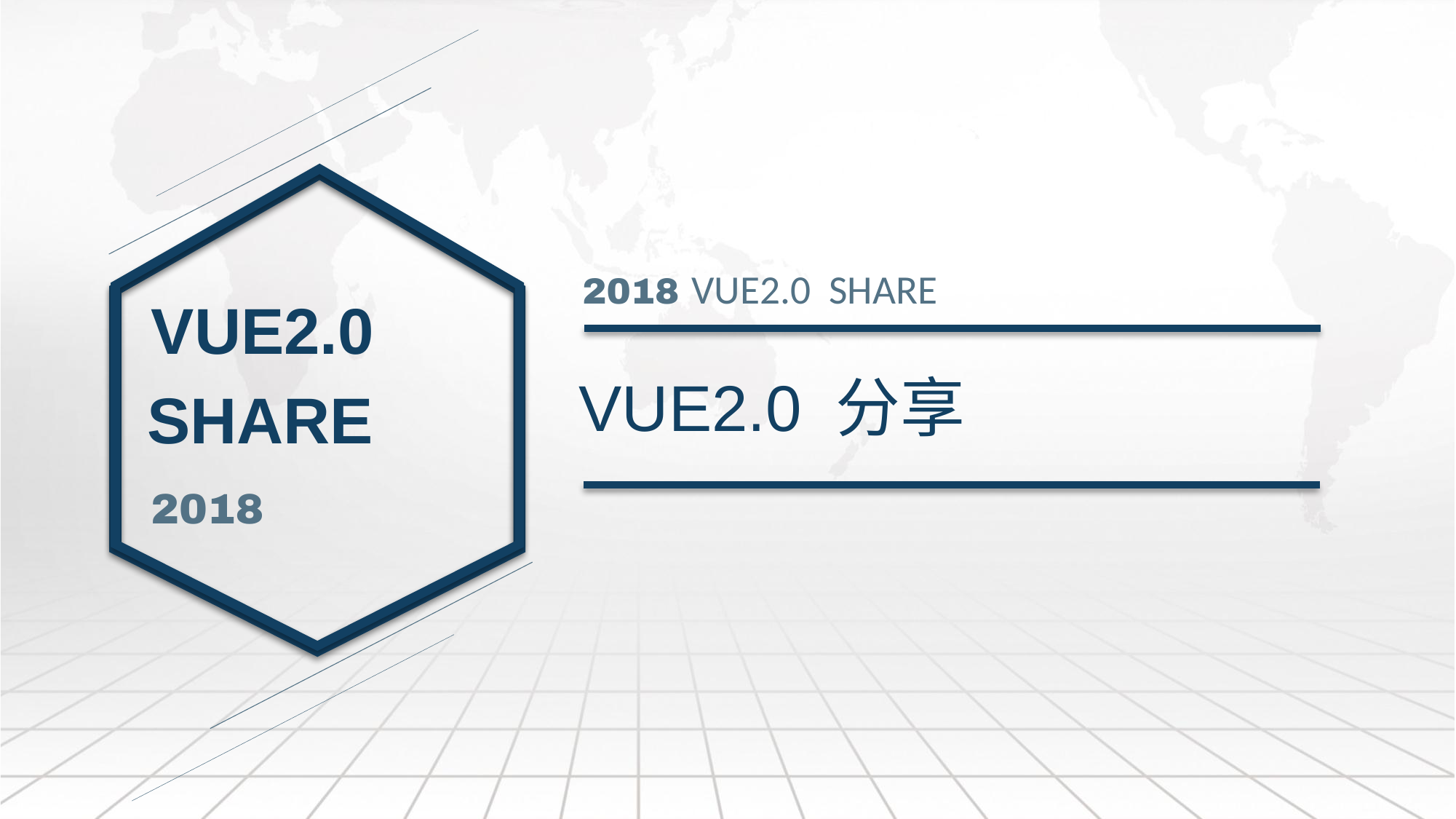

2018 VUE2.0  SHARE
VUE2.0
SHARE
VUE2.0 分享
2018